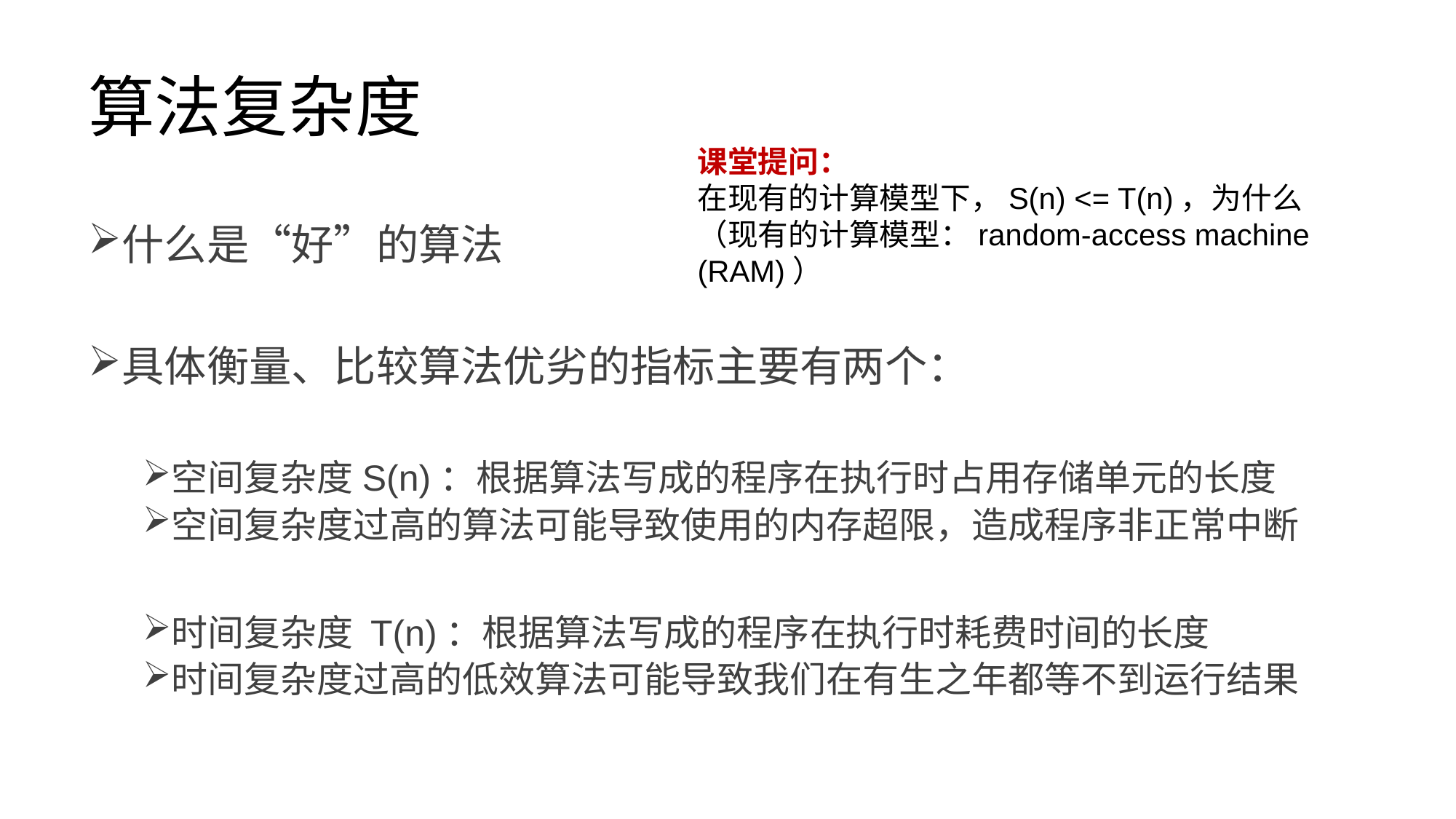

# 算法复杂度
课堂提问：
在现有的计算模型下，S(n) <= T(n)，为什么
（现有的计算模型：random-access machine (RAM)）
什么是“好”的算法

具体衡量、比较算法优劣的指标主要有两个：

空间复杂度S(n)：根据算法写成的程序在执行时占用存储单元的长度
空间复杂度过高的算法可能导致使用的内存超限，造成程序非正常中断

时间复杂度 T(n)：根据算法写成的程序在执行时耗费时间的长度
时间复杂度过高的低效算法可能导致我们在有生之年都等不到运行结果